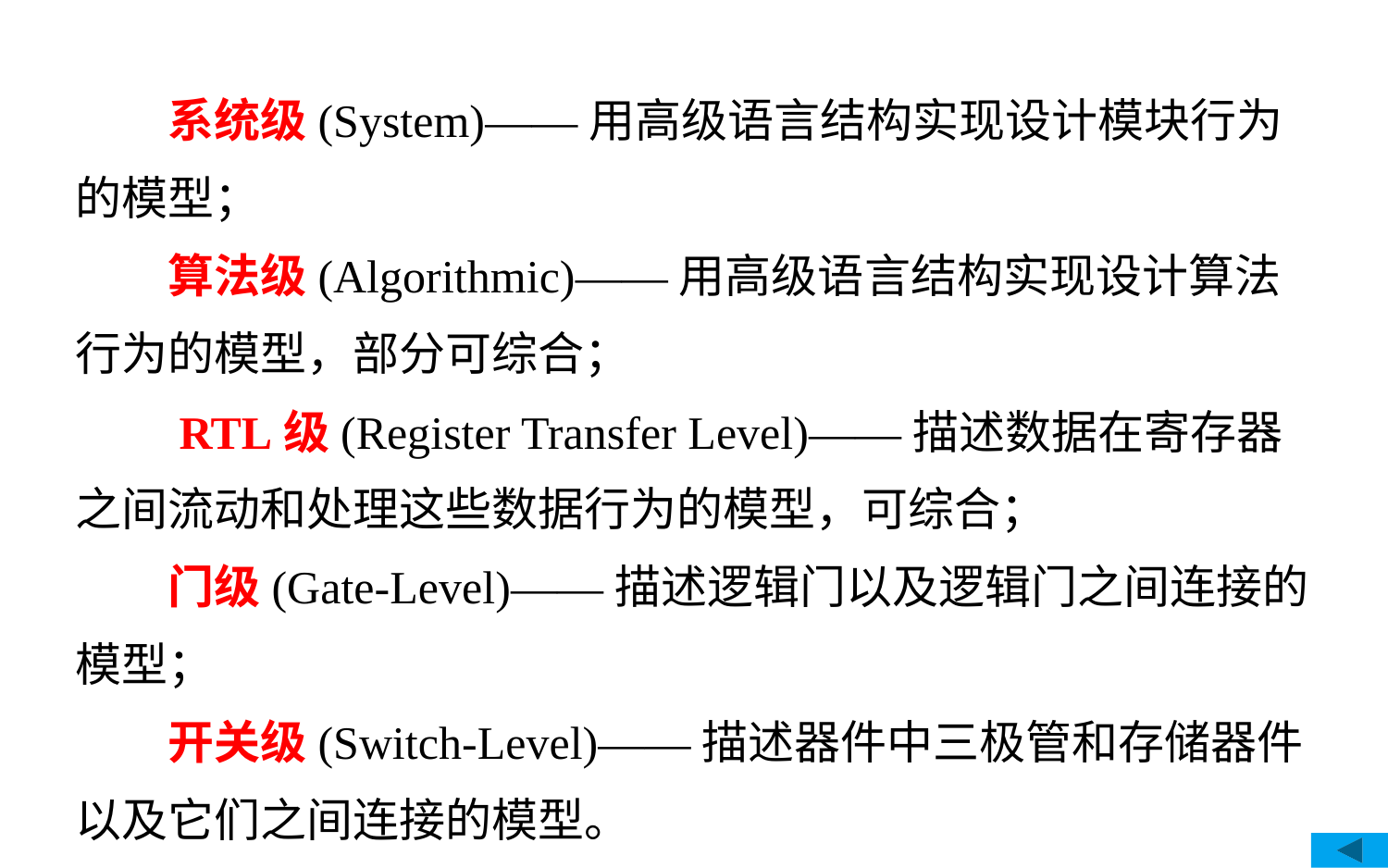

# 系统级(System)——用高级语言结构实现设计模块行为的模型； 　　算法级(Algorithmic)——用高级语言结构实现设计算法行为的模型，部分可综合； 　　RTL级(Register Transfer Level)——描述数据在寄存器之间流动和处理这些数据行为的模型，可综合； 　　门级(Gate-Level)——描述逻辑门以及逻辑门之间连接的模型； 　　开关级(Switch-Level)——描述器件中三极管和存储器件以及它们之间连接的模型。